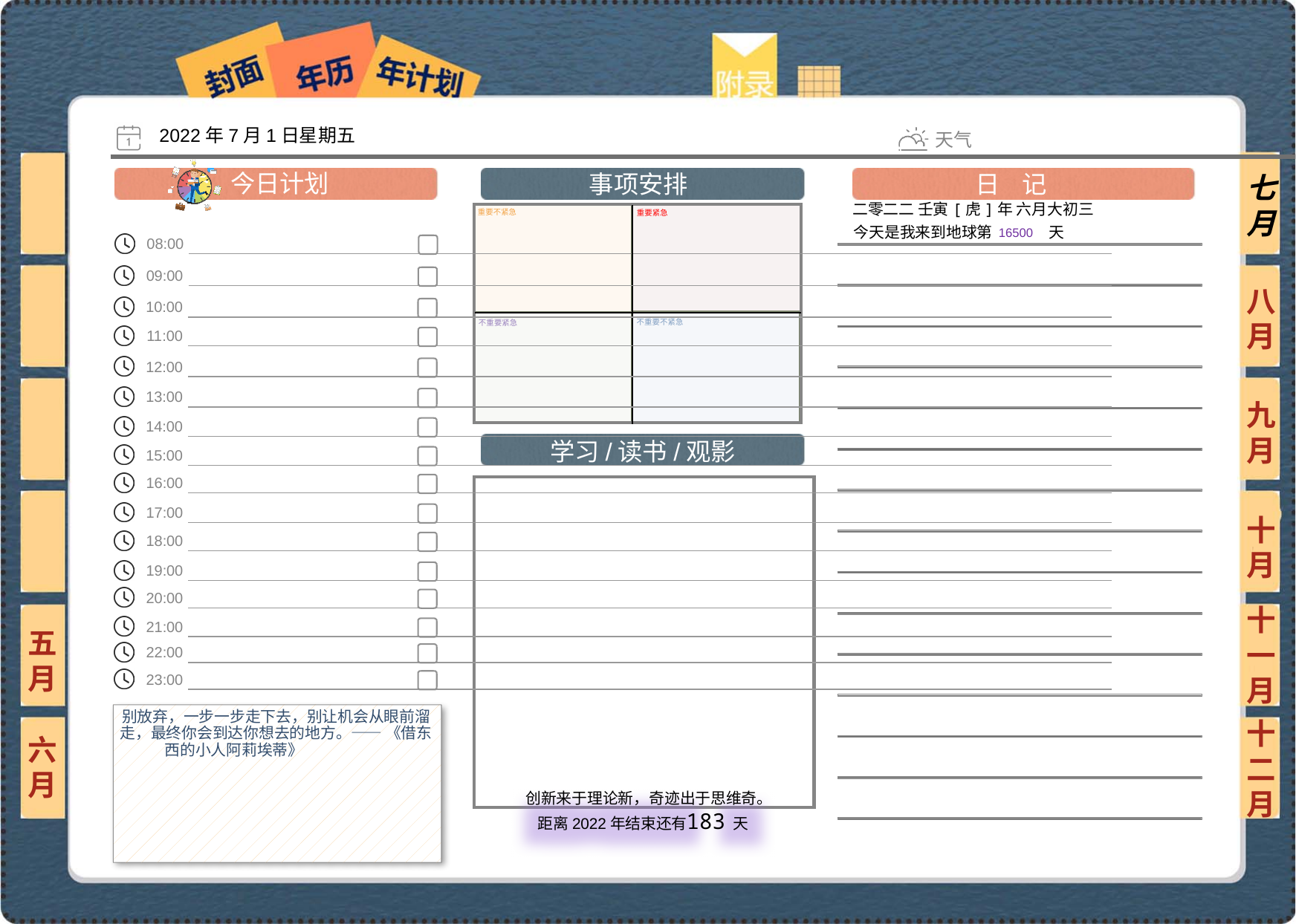

2022年7月1日星期五
七月
二零二二 壬寅[虎]年 六月大初三
16500
八月
九月
十月
十一月
五月
别放弃，一步一步走下去，别让机会从眼前溜走，最终你会到达你想去的地方。—— 《借东西的小人阿莉埃蒂》

六月
十二月
183
 创新来于理论新，奇迹出于思维奇。